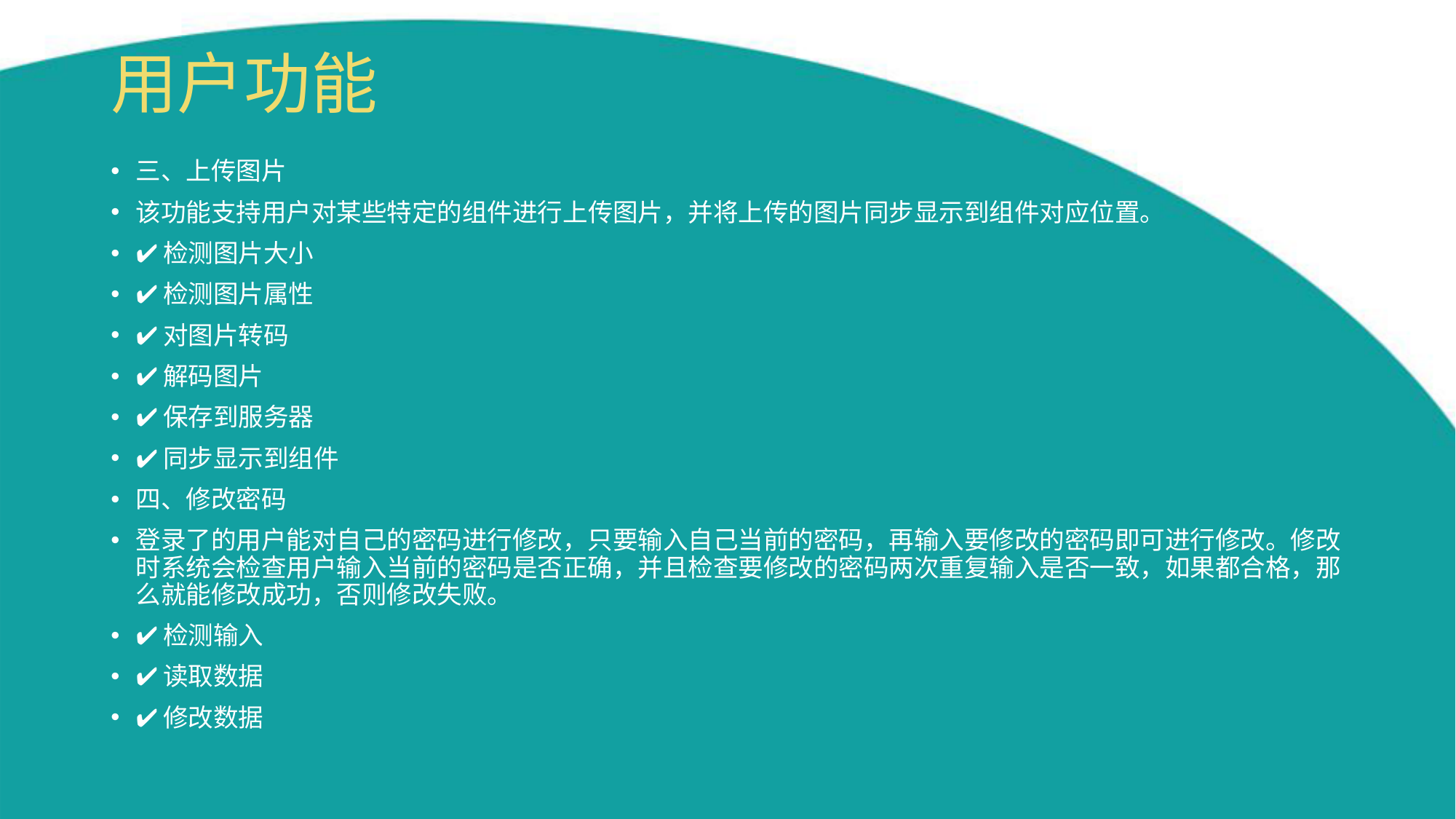

用户功能

三、上传图片
该功能支持用户对某些特定的组件进行上传图片，并将上传的图片同步显示到组件对应位置。
✔检测图片大小
✔检测图片属性
✔对图片转码
✔解码图片
✔保存到服务器
✔同步显示到组件
四、修改密码
登录了的用户能对自己的密码进行修改，只要输入自己当前的密码，再输入要修改的密码即可进行修改。修改时系统会检查用户输入当前的密码是否正确，并且检查要修改的密码两次重复输入是否一致，如果都合格，那么就能修改成功，否则修改失败。
✔检测输入
✔读取数据
✔修改数据